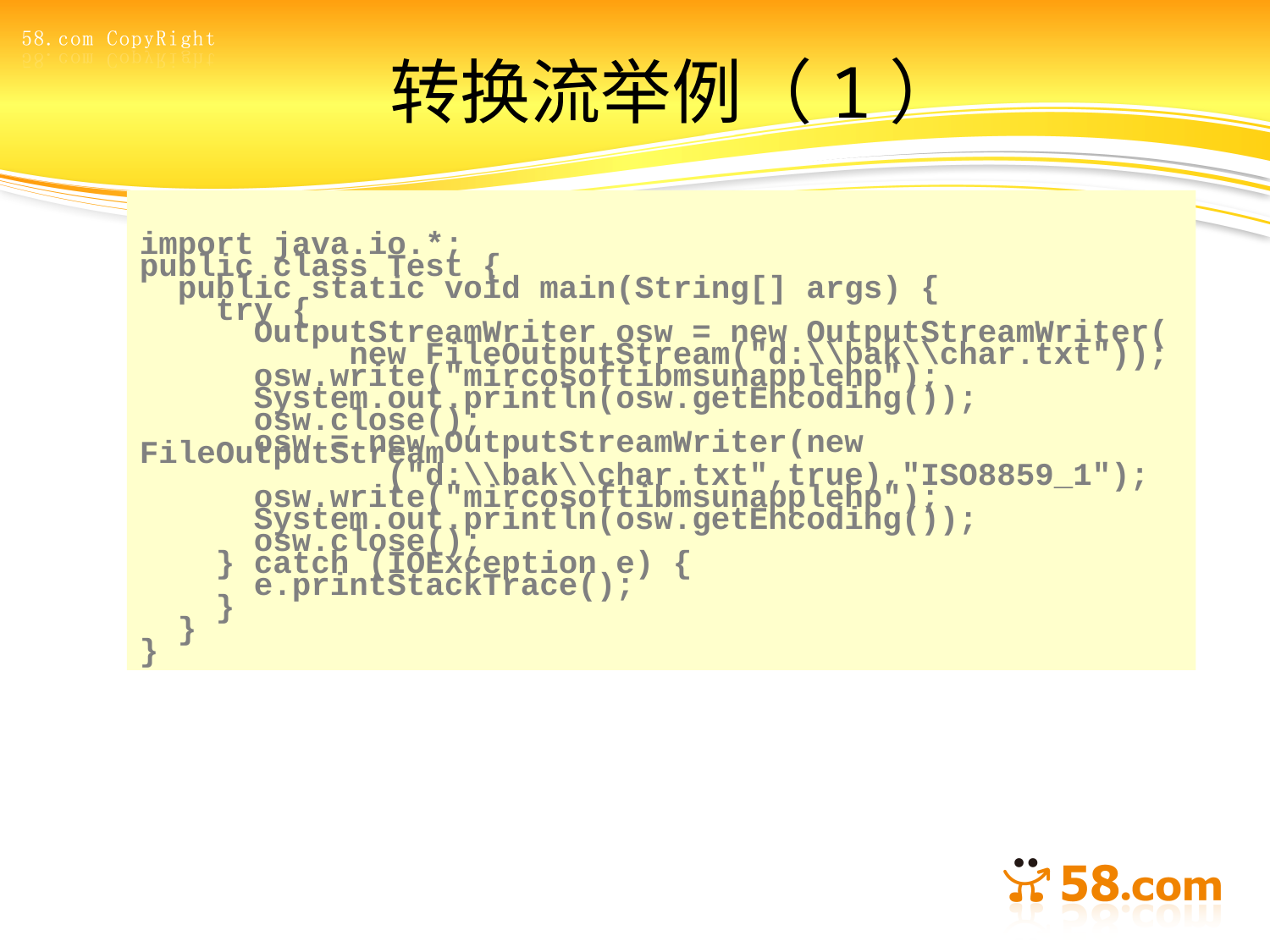

# 转换流举例（1）

import java.io.*;
public class Test {
  public static void main(String[] args) {
    try {
      OutputStreamWriter osw = new OutputStreamWriter(
           new FileOutputStream("d:\\bak\\char.txt"));
      osw.write("mircosoftibmsunapplehp");
      System.out.println(osw.getEncoding());
      osw.close();
      osw = new OutputStreamWriter(new FileOutputStream
             ("d:\\bak\\char.txt",true),"ISO8859_1");
      osw.write("mircosoftibmsunapplehp");
      System.out.println(osw.getEncoding());
      osw.close();
    } catch (IOException e) {
      e.printStackTrace();
    }
  }
}